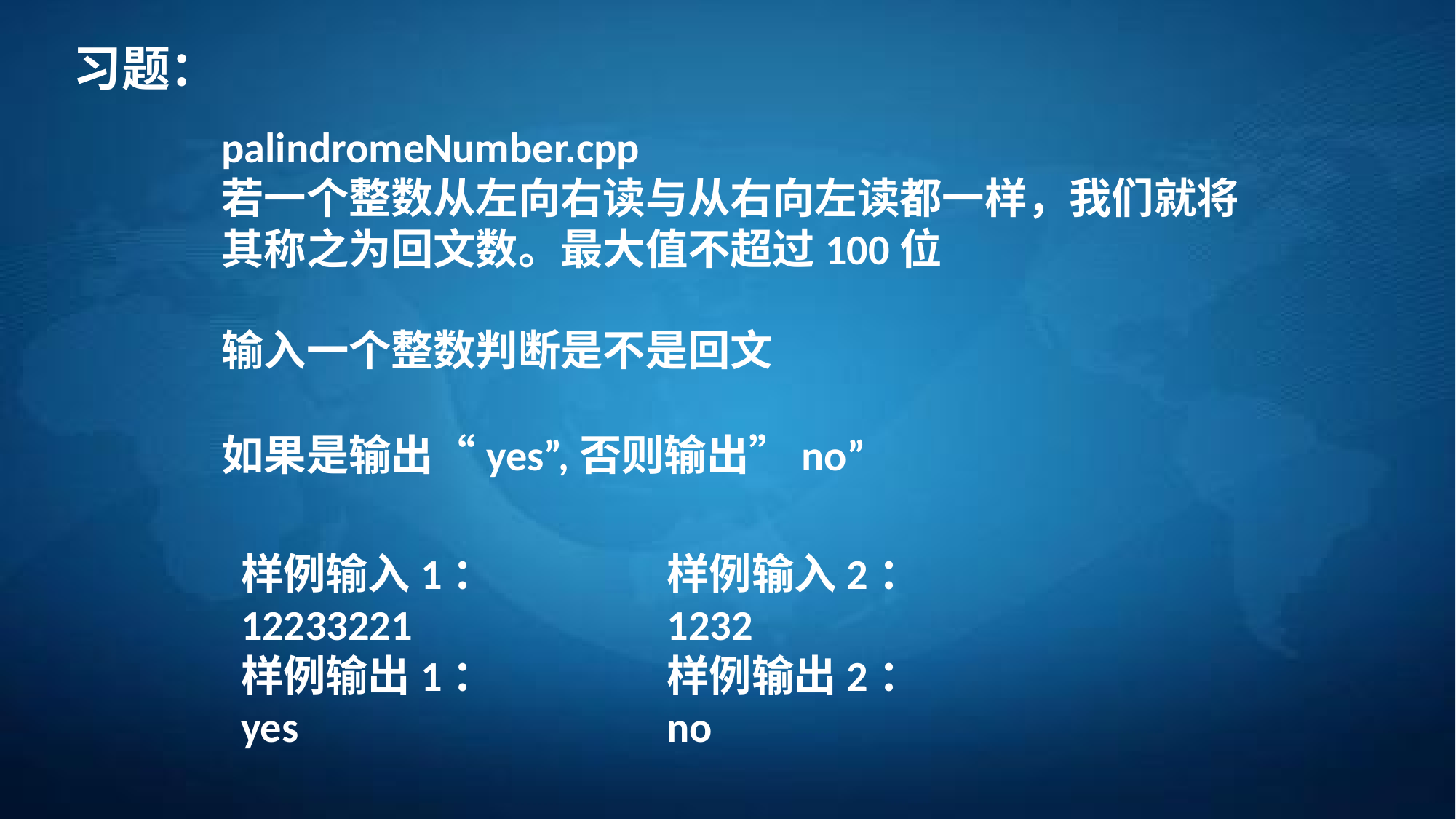

习题：
palindromeNumber.cpp
若一个整数从左向右读与从右向左读都一样，我们就将其称之为回文数。最大值不超过100位
输入一个整数判断是不是回文
如果是输出“yes”,否则输出”no”
样例输入1：
12233221
样例输出1：
yes
样例输入2：
1232
样例输出2：
no